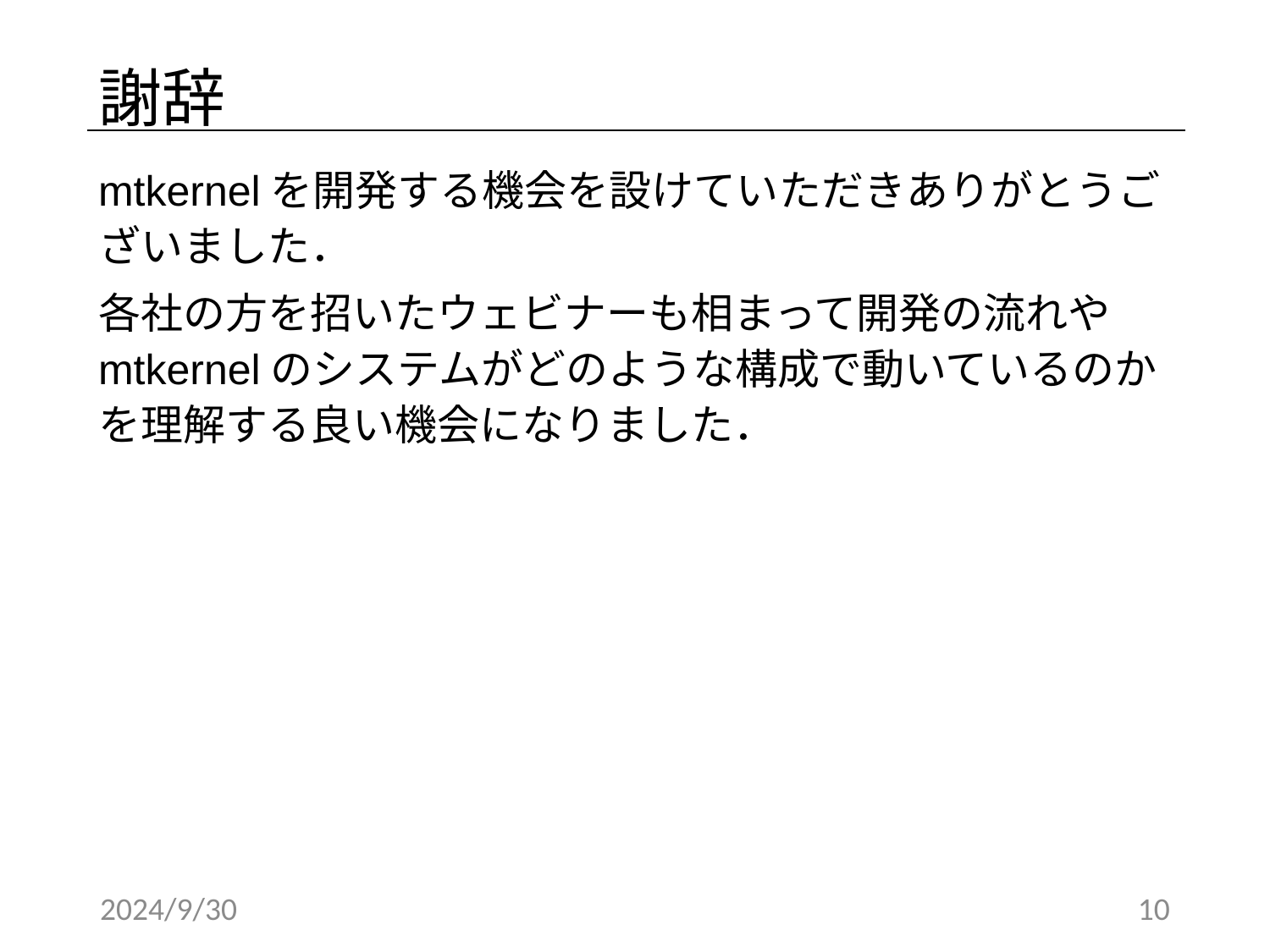

# 謝辞
mtkernelを開発する機会を設けていただきありがとうございました．
各社の方を招いたウェビナーも相まって開発の流れやmtkernelのシステムがどのような構成で動いているのかを理解する良い機会になりました．
2024/9/30
10